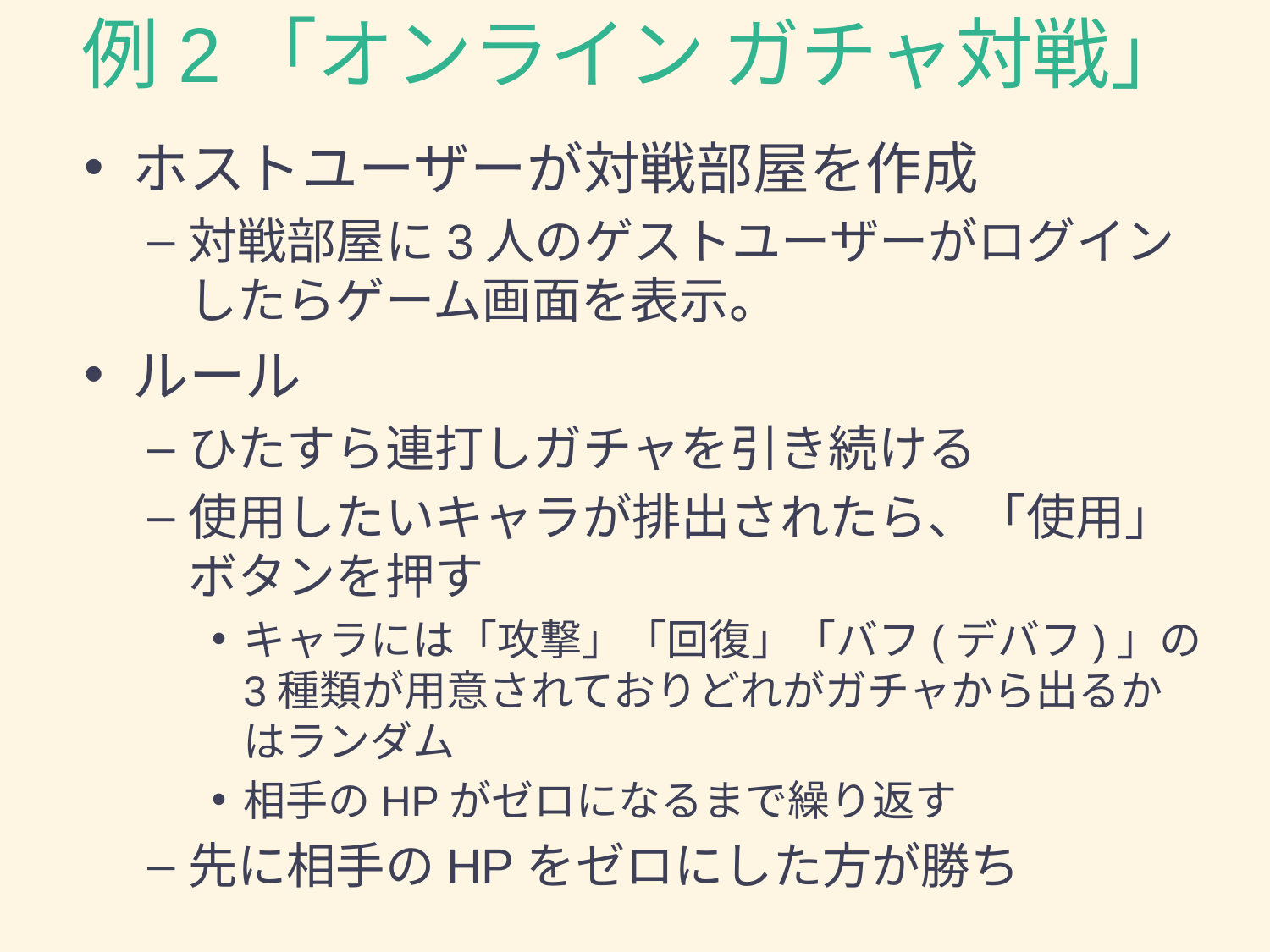

# 例2「オンライン ガチャ対戦」
ホストユーザーが対戦部屋を作成
対戦部屋に3人のゲストユーザーがログインしたらゲーム画面を表示。
ルール
ひたすら連打しガチャを引き続ける
使用したいキャラが排出されたら、「使用」ボタンを押す
キャラには「攻撃」「回復」「バフ(デバフ)」の3種類が用意されておりどれがガチャから出るかはランダム
相手のHPがゼロになるまで繰り返す
先に相手のHPをゼロにした方が勝ち